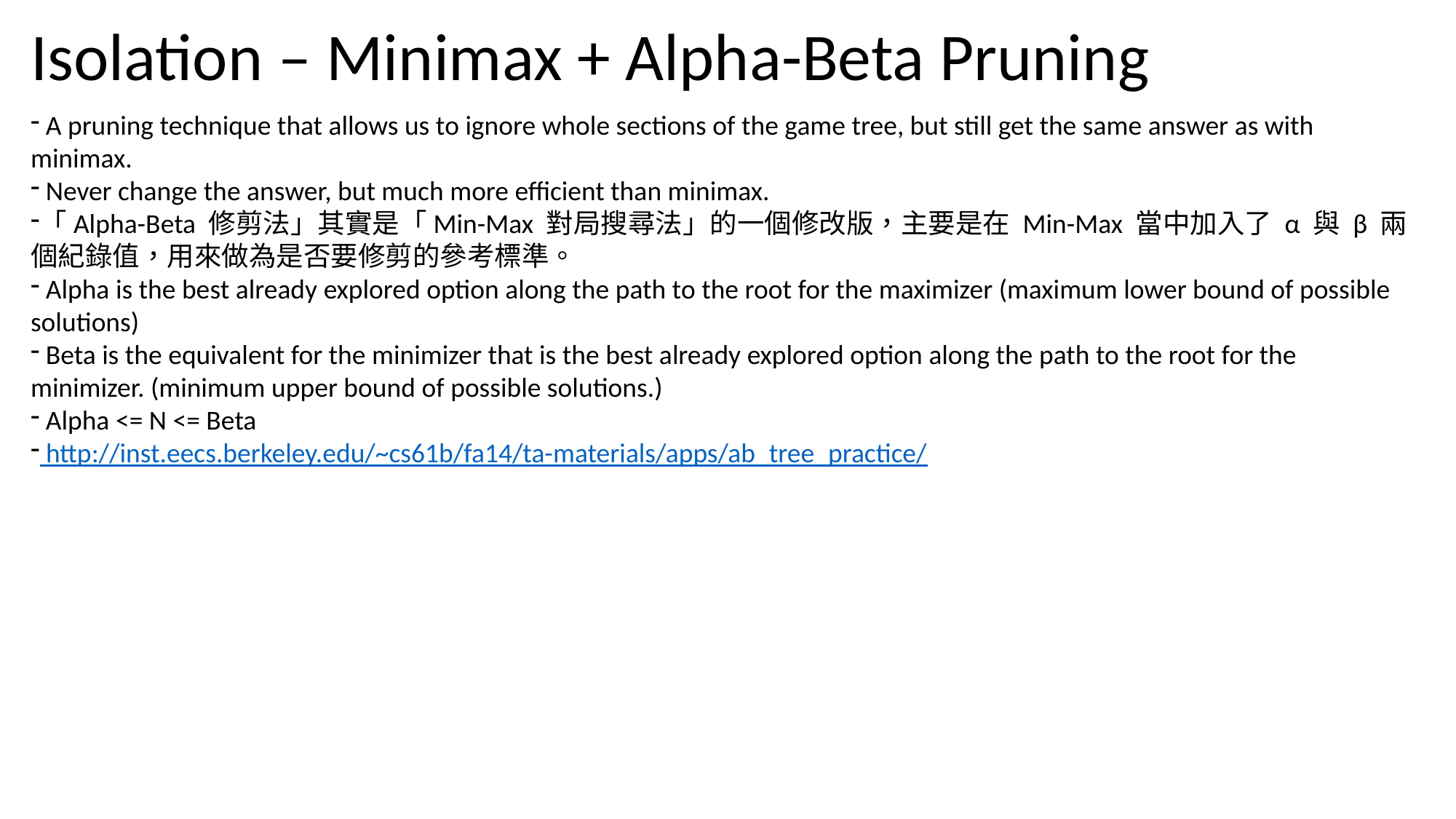

# Isolation – Minimax + Alpha-Beta Pruning
 A pruning technique that allows us to ignore whole sections of the game tree, but still get the same answer as with minimax.
 Never change the answer, but much more efficient than minimax.
「Alpha-Beta 修剪法」其實是「Min-Max 對局搜尋法」的一個修改版，主要是在 Min-Max 當中加入了 α 與 β 兩個紀錄值，用來做為是否要修剪的參考標準。
 Alpha is the best already explored option along the path to the root for the maximizer (maximum lower bound of possible solutions)
 Beta is the equivalent for the minimizer that is the best already explored option along the path to the root for the minimizer. (minimum upper bound of possible solutions.)
 Alpha <= N <= Beta
 http://inst.eecs.berkeley.edu/~cs61b/fa14/ta-materials/apps/ab_tree_practice/